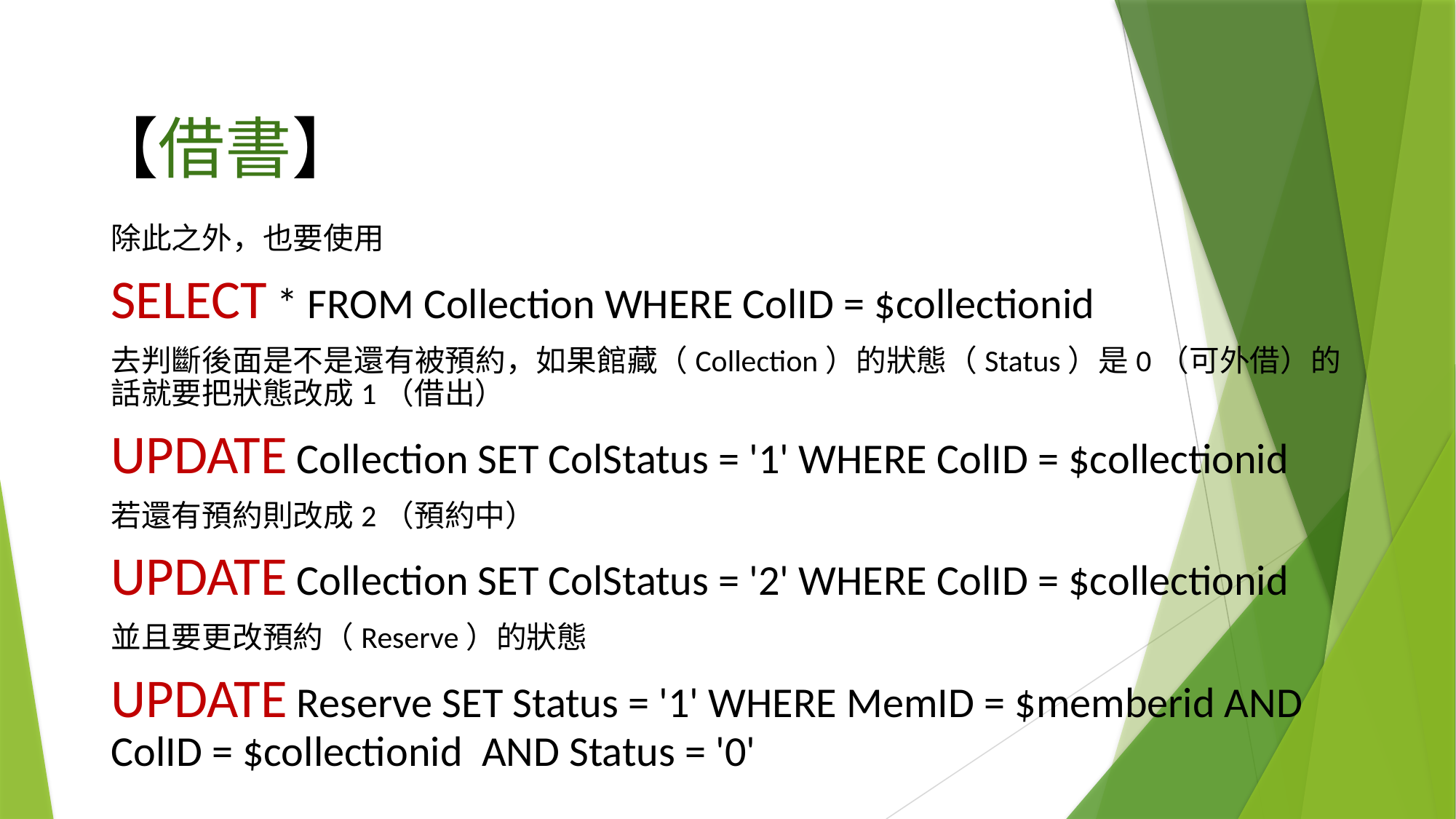

# 【借書】
除此之外，也要使用
SELECT * FROM Collection WHERE ColID = $collectionid
去判斷後面是不是還有被預約，如果館藏（Collection）的狀態（Status）是0（可外借）的話就要把狀態改成1（借出）
UPDATE Collection SET ColStatus = '1' WHERE ColID = $collectionid
若還有預約則改成2（預約中）
UPDATE Collection SET ColStatus = '2' WHERE ColID = $collectionid
並且要更改預約（Reserve）的狀態
UPDATE Reserve SET Status = '1' WHERE MemID = $memberid AND ColID = $collectionid  AND Status = '0'